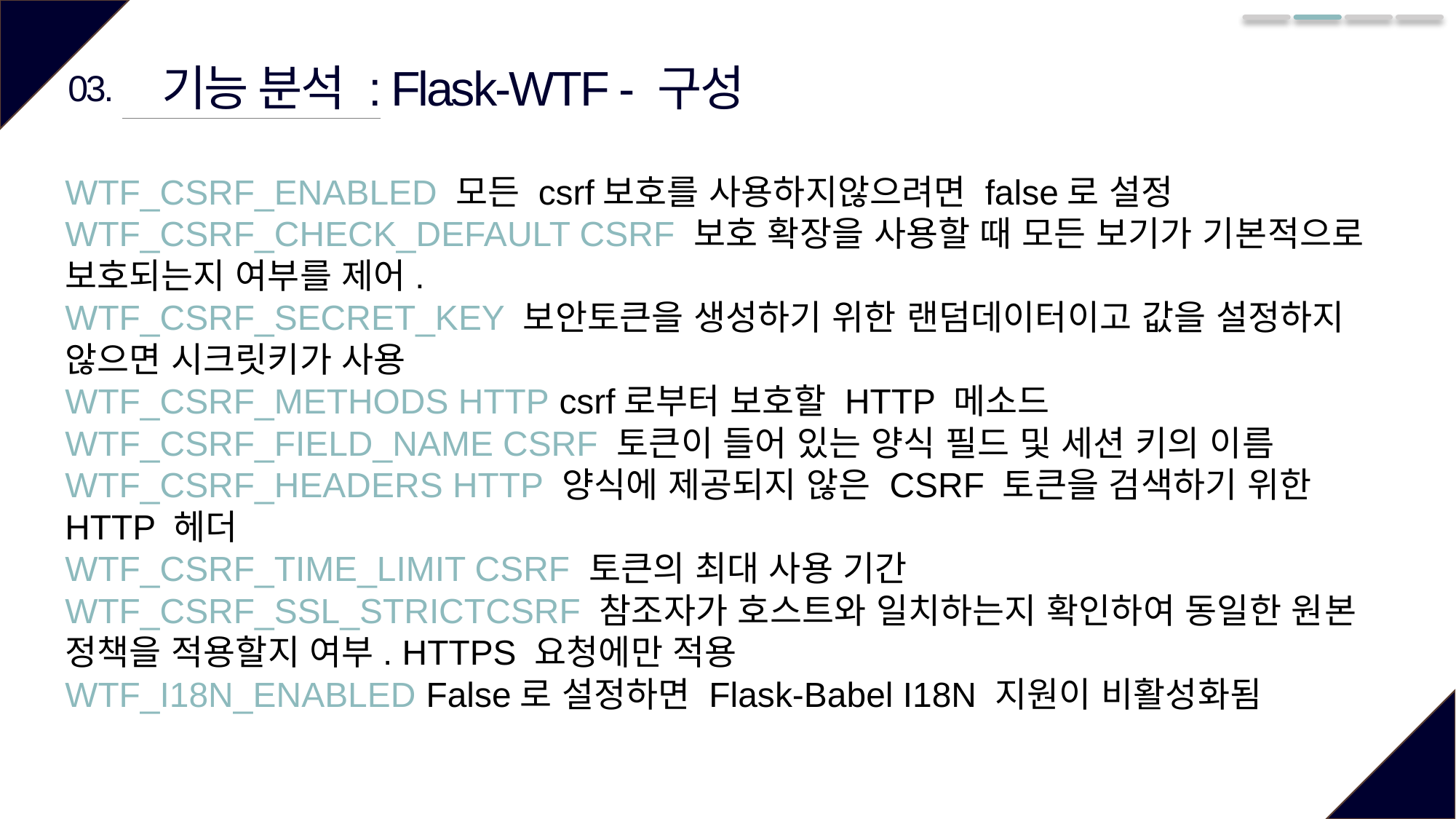

기능 분석 : Flask-WTF - 구성
03.
WTF_CSRF_ENABLED 모든 csrf보호를 사용하지않으려면 false로 설정
WTF_CSRF_CHECK_DEFAULT CSRF 보호 확장을 사용할 때 모든 보기가 기본적으로 보호되는지 여부를 제어.
WTF_CSRF_SECRET_KEY 보안토큰을 생성하기 위한 랜덤데이터이고 값을 설정하지 않으면 시크릿키가 사용
WTF_CSRF_METHODS HTTP csrf로부터 보호할 HTTP 메소드
WTF_CSRF_FIELD_NAME CSRF 토큰이 들어 있는 양식 필드 및 세션 키의 이름
WTF_CSRF_HEADERS HTTP 양식에 제공되지 않은 CSRF 토큰을 검색하기 위한 HTTP 헤더
WTF_CSRF_TIME_LIMIT CSRF 토큰의 최대 사용 기간
WTF_CSRF_SSL_STRICTCSRF 참조자가 호스트와 일치하는지 확인하여 동일한 원본 정책을 적용할지 여부. HTTPS 요청에만 적용
WTF_I18N_ENABLED False로 설정하면 Flask-Babel I18N 지원이 비활성화됨